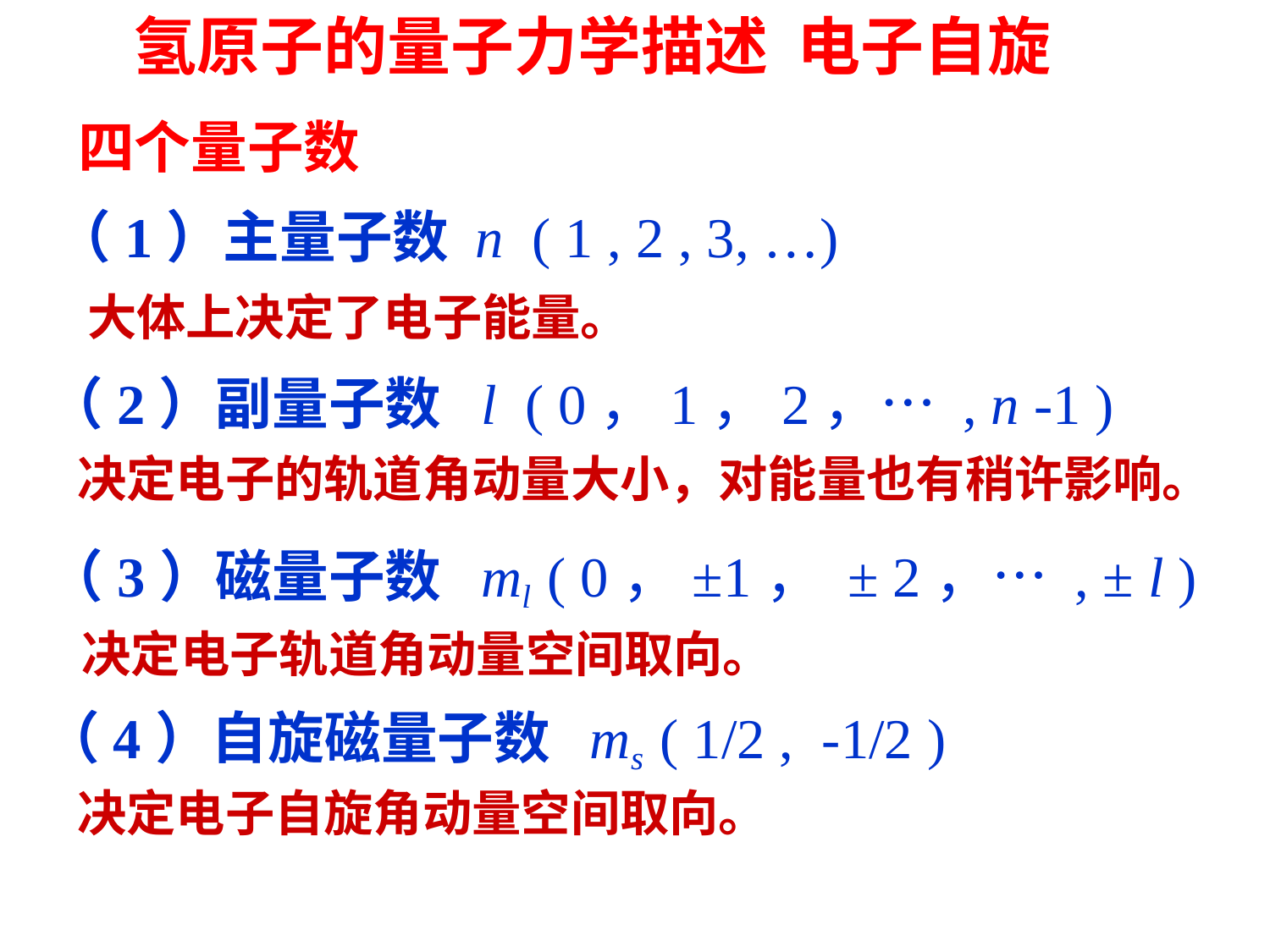

氢原子的量子力学描述  电子自旋
四个量子数
（1）主量子数 n  ( 1 , 2 , 3, …)
大体上决定了电子能量。
（2）副量子数  l  ( 0，1，2，… , n -1 )
决定电子的轨道角动量大小，对能量也有稍许影响。
（3）磁量子数  ml  ( 0，±1， ± 2，… , ± l )
决定电子轨道角动量空间取向。
（4）自旋磁量子数  ms  ( 1/2 ,  -1/2 )
决定电子自旋角动量空间取向。